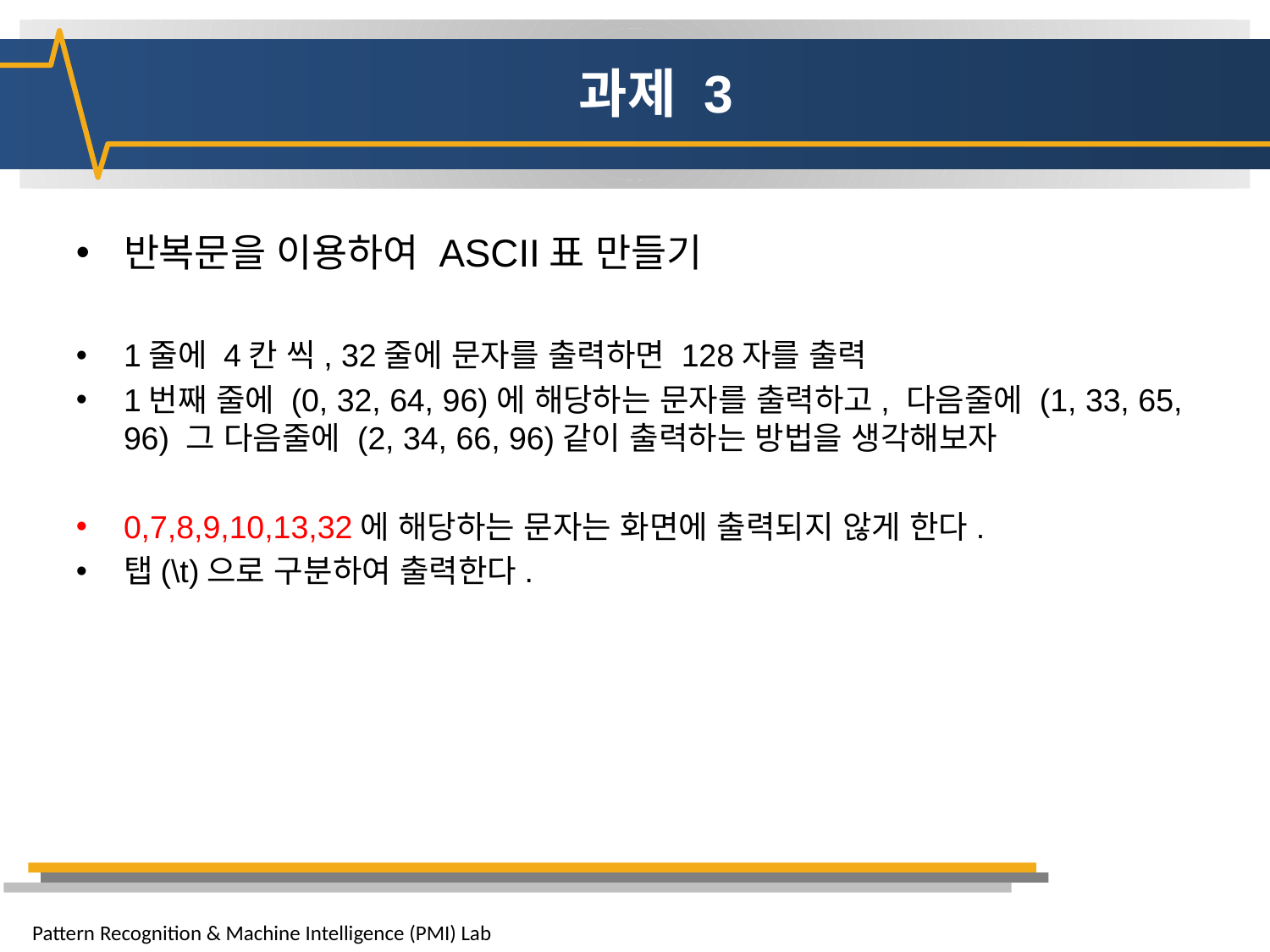

# 과제 3
반복문을 이용하여 ASCII표 만들기

1줄에 4칸 씩, 32줄에 문자를 출력하면 128자를 출력
1번째 줄에 (0, 32, 64, 96)에 해당하는 문자를 출력하고, 다음줄에 (1, 33, 65, 96) 그 다음줄에 (2, 34, 66, 96)같이 출력하는 방법을 생각해보자

0,7,8,9,10,13,32에 해당하는 문자는 화면에 출력되지 않게 한다.
탭(\t)으로 구분하여 출력한다.